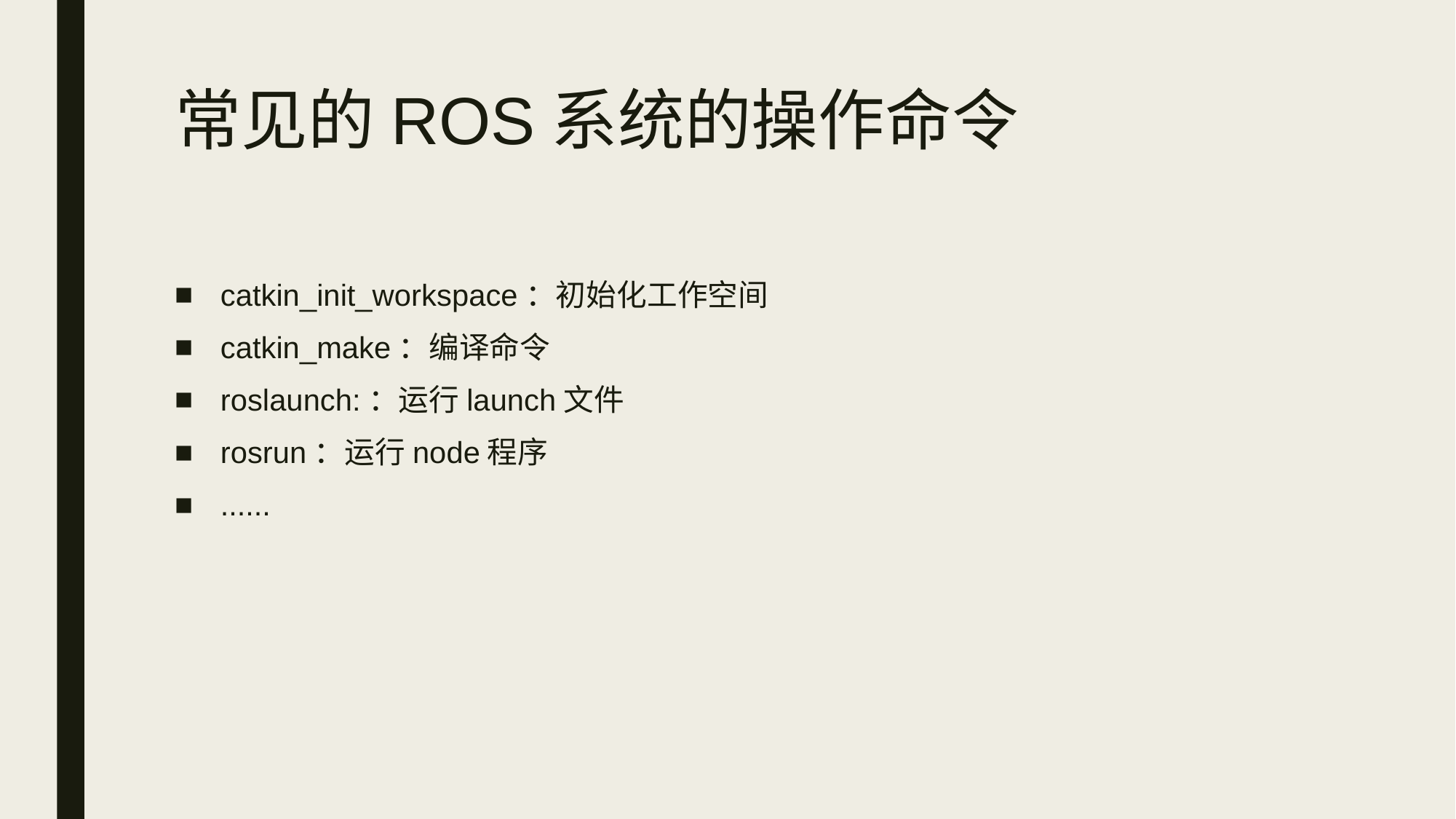

# 常见的ROS系统的操作命令
catkin_init_workspace：初始化工作空间
catkin_make：编译命令
roslaunch:：运行launch文件
rosrun：运行node程序
......